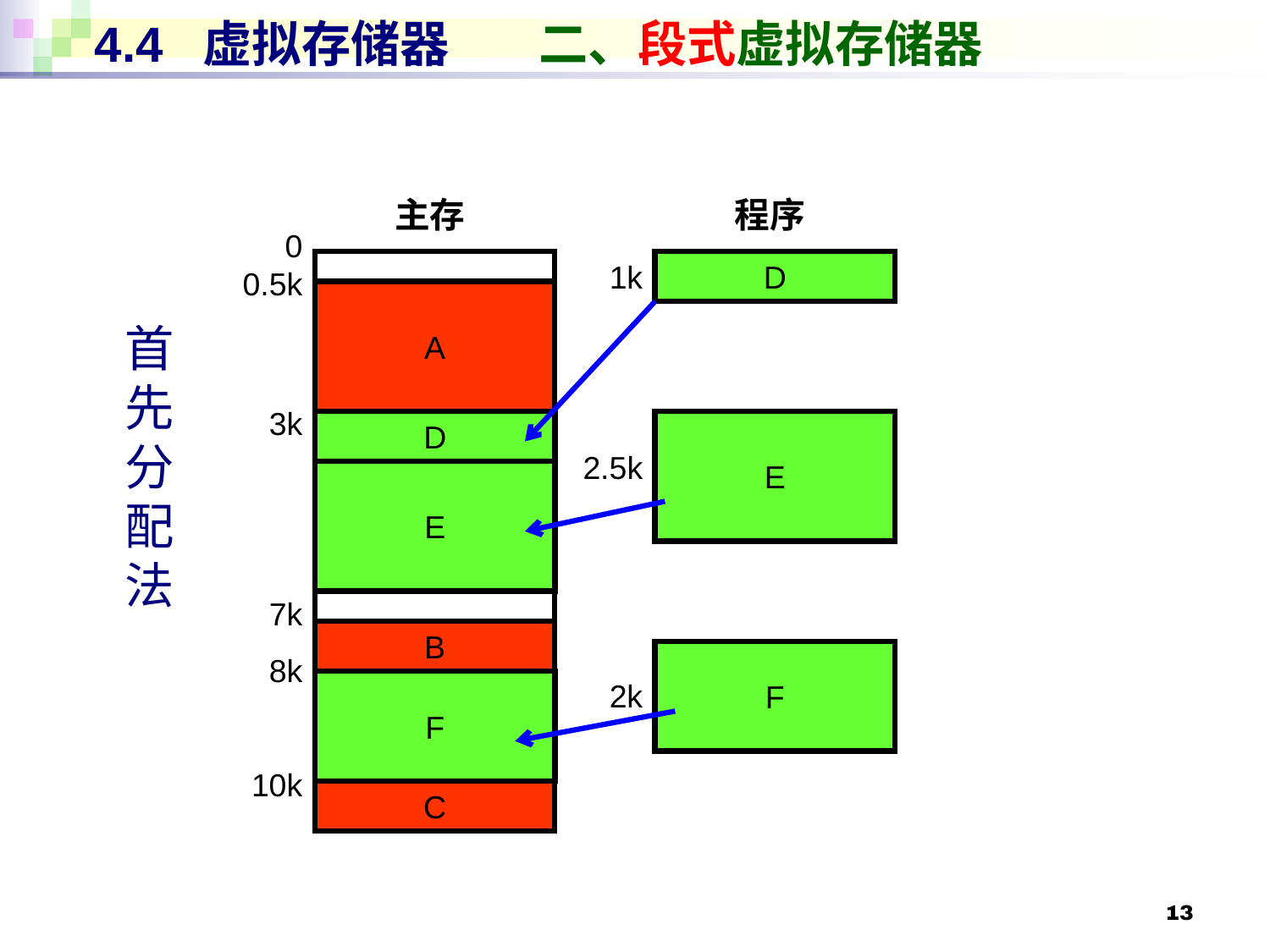

# 4.4  虚拟存储器        二、段式虚拟存储器
主存
程序
0
0.5k

3k

7k

8k

10k

1k

2.5k

2k
D
A

首先分配法

D
E
E

B
F

F

C
13